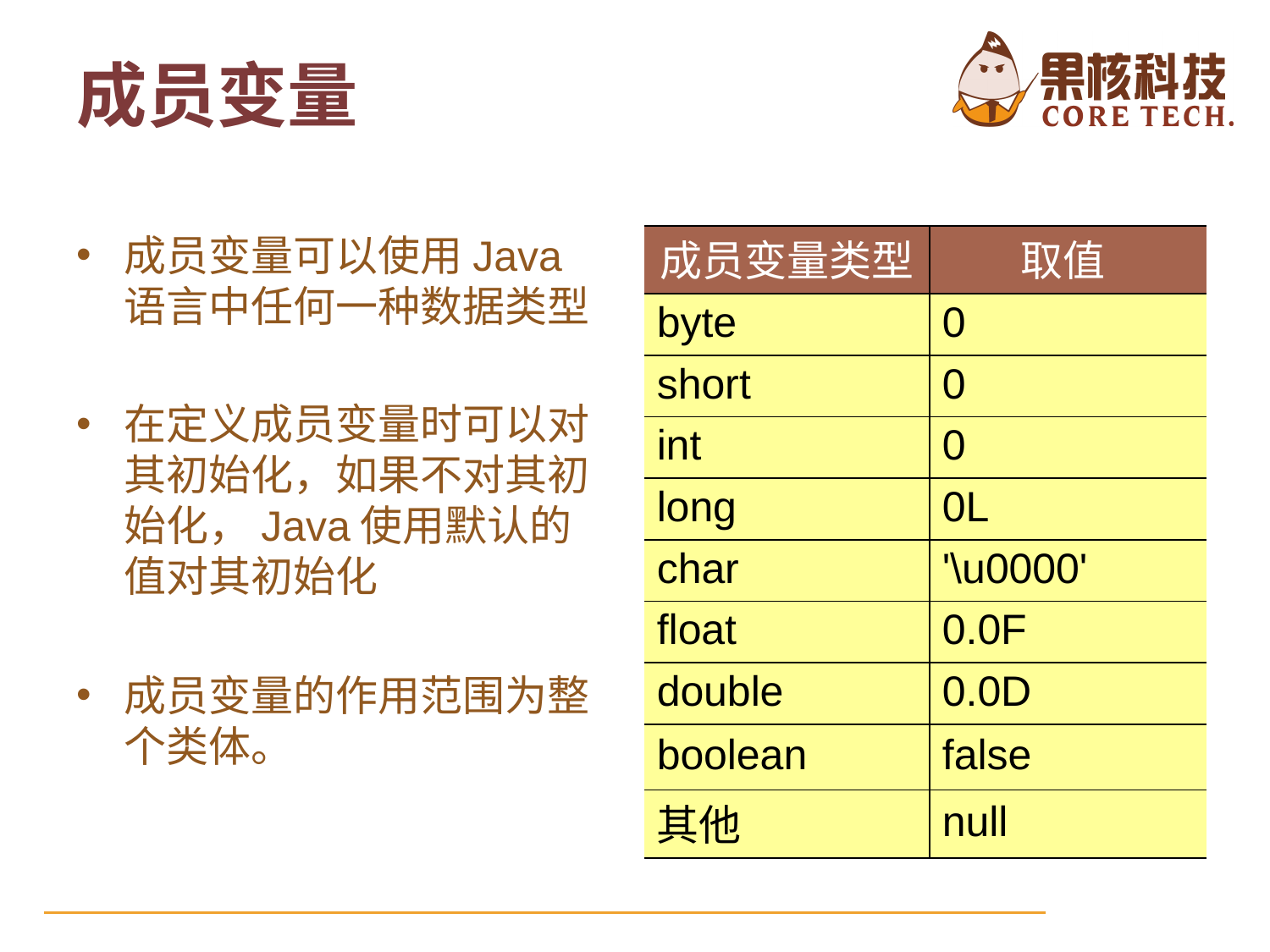

成员变量
成员变量可以使用Java语言中任何一种数据类型

在定义成员变量时可以对其初始化，如果不对其初始化，Java使用默认的值对其初始化

成员变量的作用范围为整个类体。
| 成员变量类型 | 取值 |
| --- | --- |
| byte | 0 |
| short | 0 |
| int | 0 |
| long | 0L |
| char | '\u0000' |
| float | 0.0F |
| double | 0.0D |
| boolean | false |
| 其他 | null |